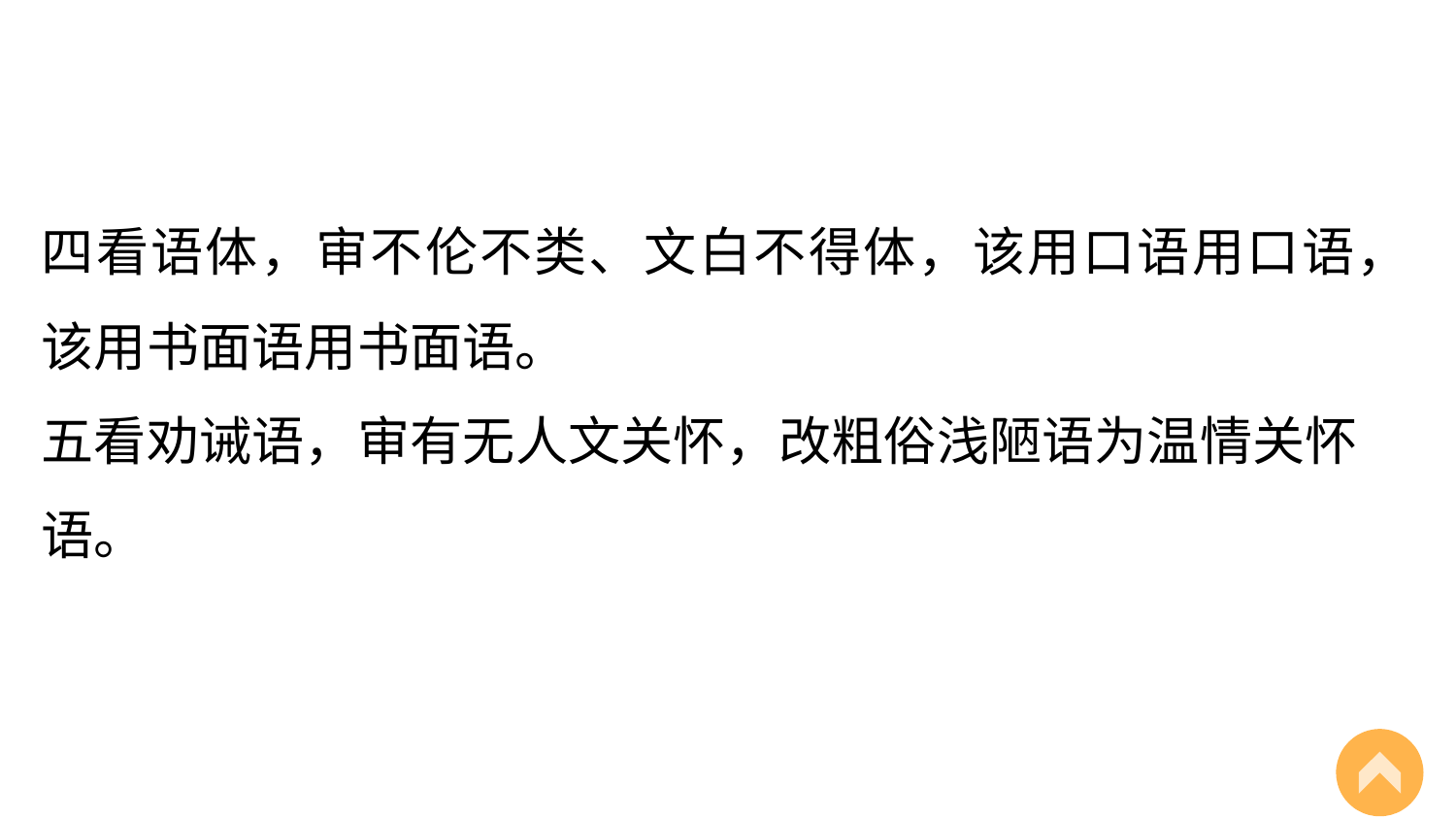

四看语体，审不伦不类、文白不得体，该用口语用口语，该用书面语用书面语。
五看劝诫语，审有无人文关怀，改粗俗浅陋语为温情关怀语。